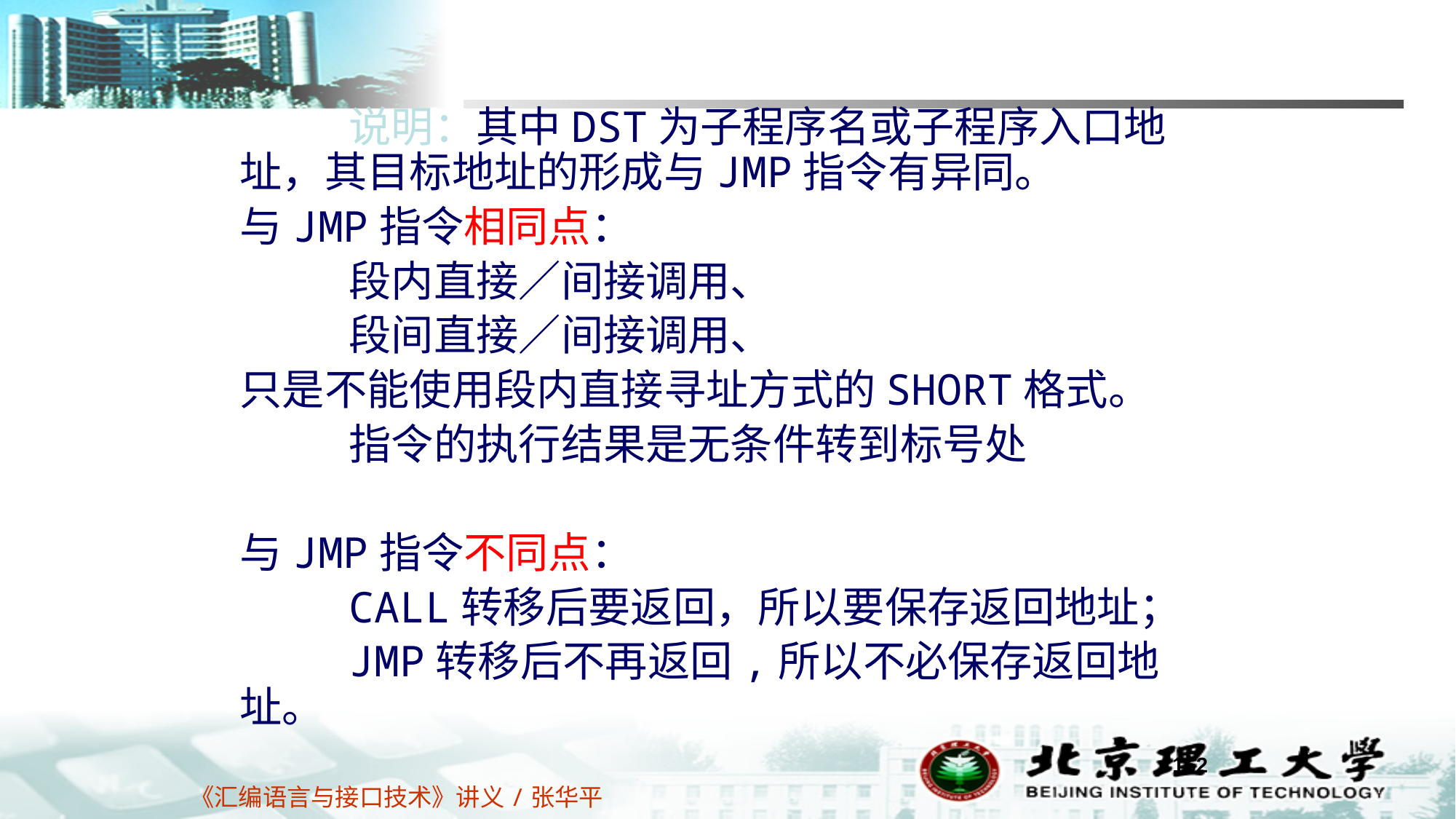

说明：其中DST为子程序名或子程序入口地址，其目标地址的形成与JMP指令有异同。
与JMP指令相同点：
	段内直接／间接调用、
	段间直接／间接调用、
只是不能使用段内直接寻址方式的SHORT格式。
	指令的执行结果是无条件转到标号处

与JMP指令不同点：
	CALL转移后要返回，所以要保存返回地址；
	JMP转移后不再返回,所以不必保存返回地址。
162